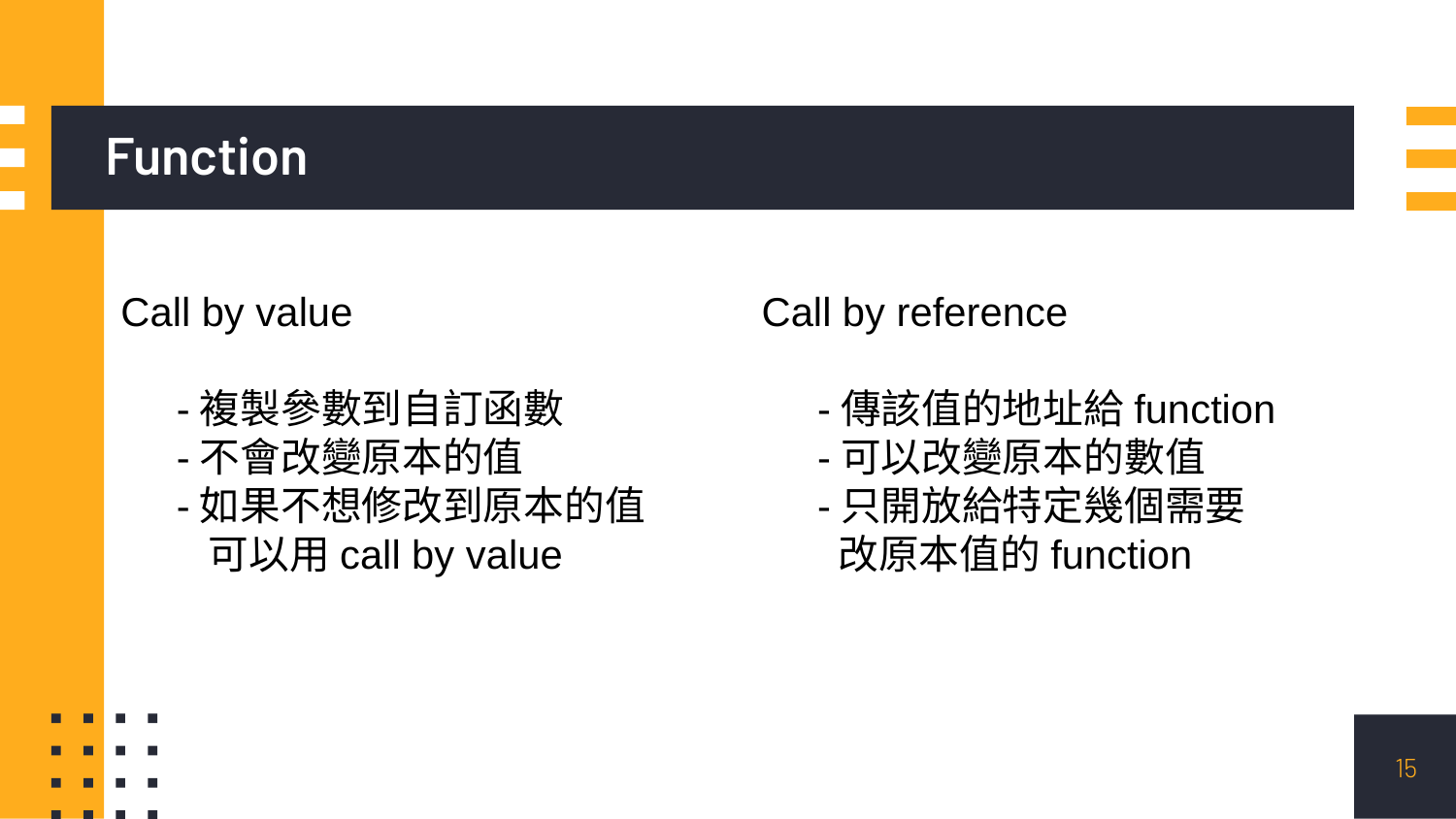

# Function
Call by value

     -複製參數到自訂函數
     -不會改變原本的值
     -如果不想修改到原本的值
       可以用call by value
Call by reference

     -傳該值的地址給function
     -可以改變原本的數值
     -只開放給特定幾個需要
      改原本值的function
15